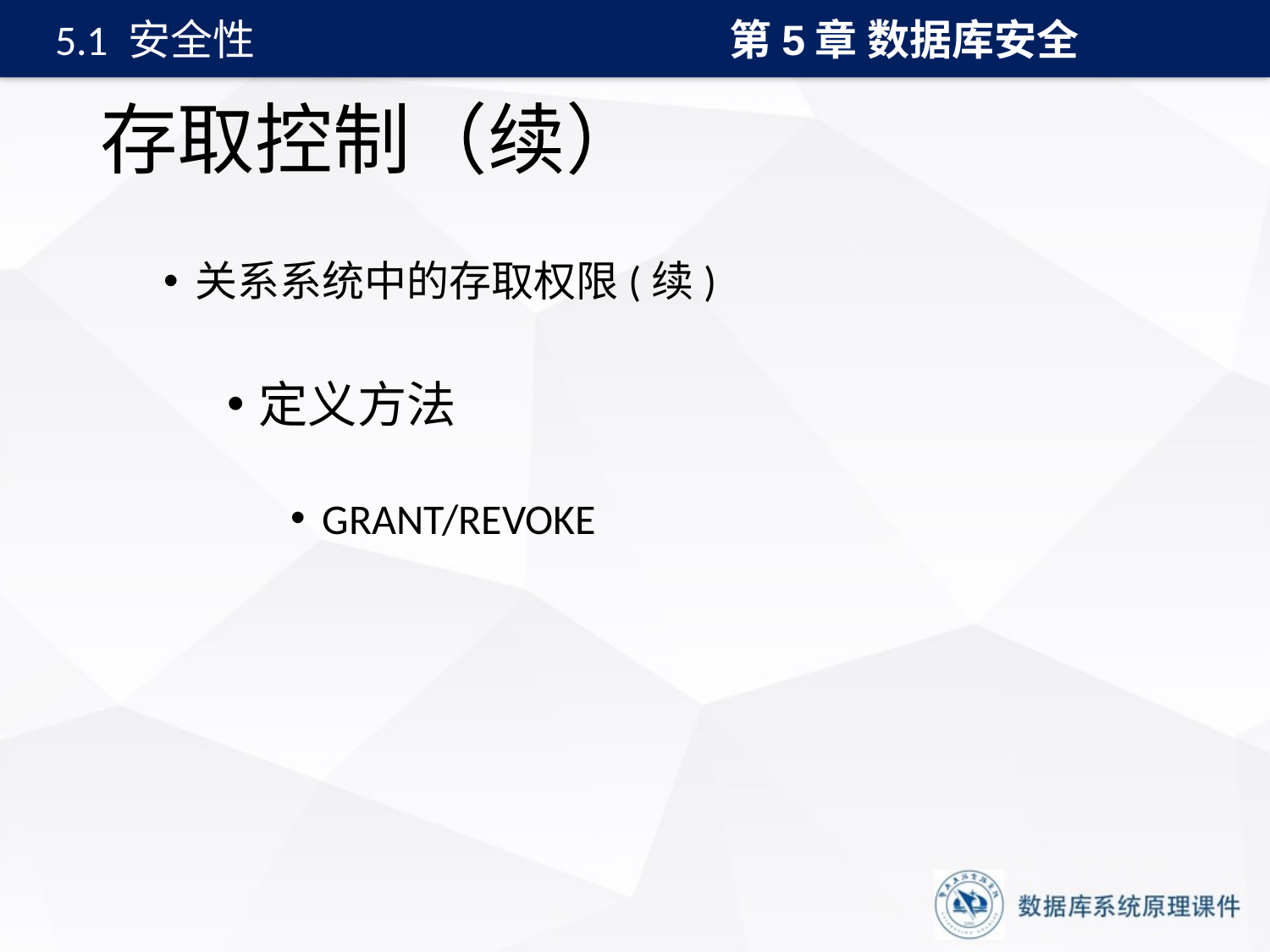

第5章 数据库安全
5.1 安全性
# 存取控制（续）
关系系统中的存取权限(续)
定义方法
GRANT/REVOKE